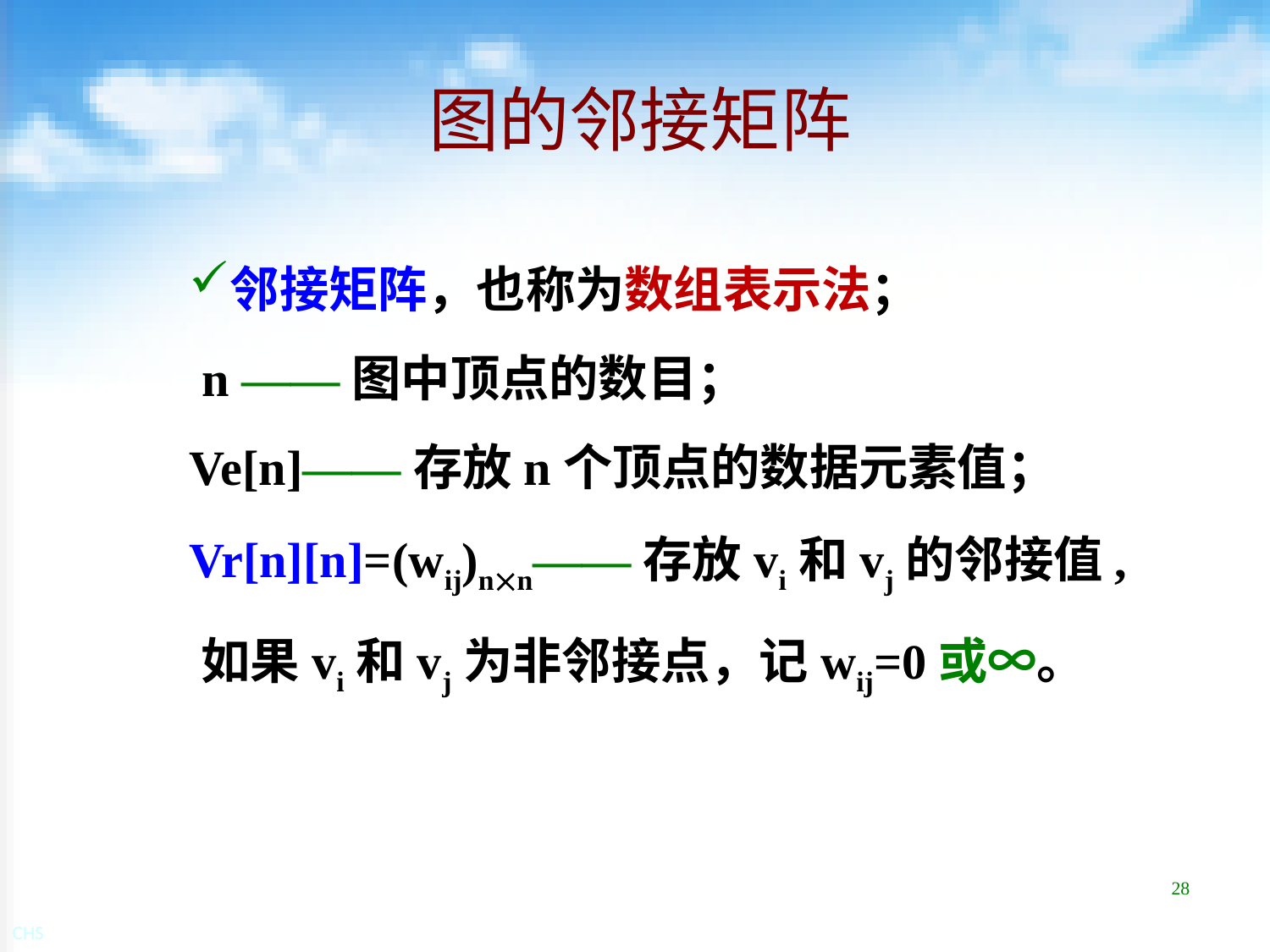

# 图的邻接矩阵
邻接矩阵，也称为数组表示法；
 n ——图中顶点的数目；
Ve[n]——存放n个顶点的数据元素值；
Vr[n][n]=(wij)n×n——存放vi和vj的邻接值,
　如果vi和vj为非邻接点，记wij=0或∞。
28